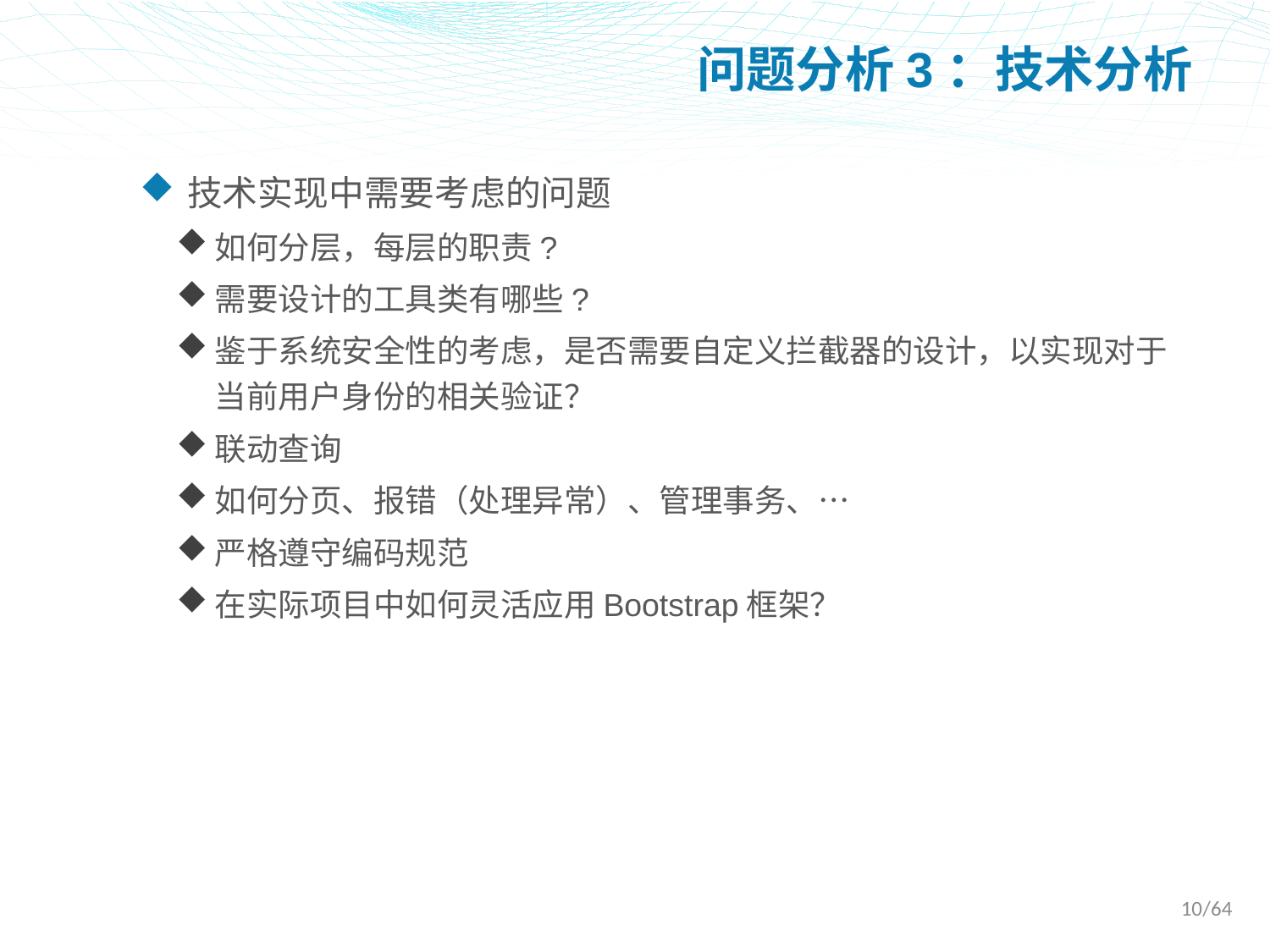

# 问题分析3：技术分析
技术实现中需要考虑的问题
如何分层，每层的职责?
需要设计的工具类有哪些?
鉴于系统安全性的考虑，是否需要自定义拦截器的设计，以实现对于当前用户身份的相关验证？
联动查询
如何分页、报错（处理异常）、管理事务、…
严格遵守编码规范
在实际项目中如何灵活应用Bootstrap框架？
10/64